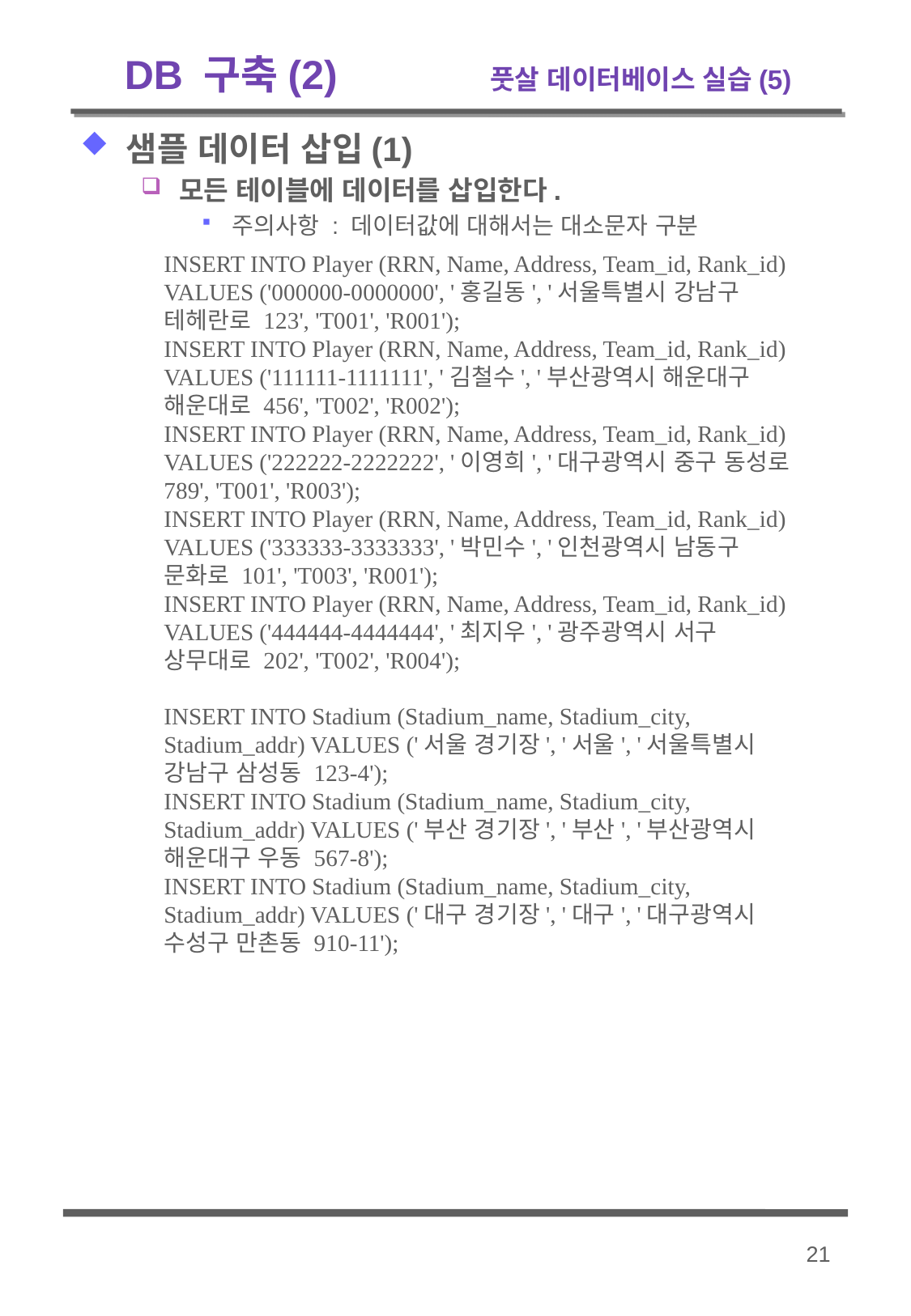

# DB 구축(2) 	          풋살 데이터베이스 실습(5)
샘플 데이터 삽입(1)
모든 테이블에 데이터를 삽입한다.
주의사항 : 데이터값에 대해서는 대소문자 구분
INSERT INTO Player (RRN, Name, Address, Team_id, Rank_id) VALUES ('000000-0000000', '홍길동', '서울특별시 강남구 테헤란로 123', 'T001', 'R001');
INSERT INTO Player (RRN, Name, Address, Team_id, Rank_id) VALUES ('111111-1111111', '김철수', '부산광역시 해운대구 해운대로 456', 'T002', 'R002');
INSERT INTO Player (RRN, Name, Address, Team_id, Rank_id) VALUES ('222222-2222222', '이영희', '대구광역시 중구 동성로 789', 'T001', 'R003');
INSERT INTO Player (RRN, Name, Address, Team_id, Rank_id) VALUES ('333333-3333333', '박민수', '인천광역시 남동구 문화로 101', 'T003', 'R001');
INSERT INTO Player (RRN, Name, Address, Team_id, Rank_id) VALUES ('444444-4444444', '최지우', '광주광역시 서구 상무대로 202', 'T002', 'R004');

INSERT INTO Stadium (Stadium_name, Stadium_city, Stadium_addr) VALUES ('서울 경기장', '서울', '서울특별시 강남구 삼성동 123-4');
INSERT INTO Stadium (Stadium_name, Stadium_city, Stadium_addr) VALUES ('부산 경기장', '부산', '부산광역시 해운대구 우동 567-8');
INSERT INTO Stadium (Stadium_name, Stadium_city, Stadium_addr) VALUES ('대구 경기장', '대구', '대구광역시 수성구 만촌동 910-11');

21